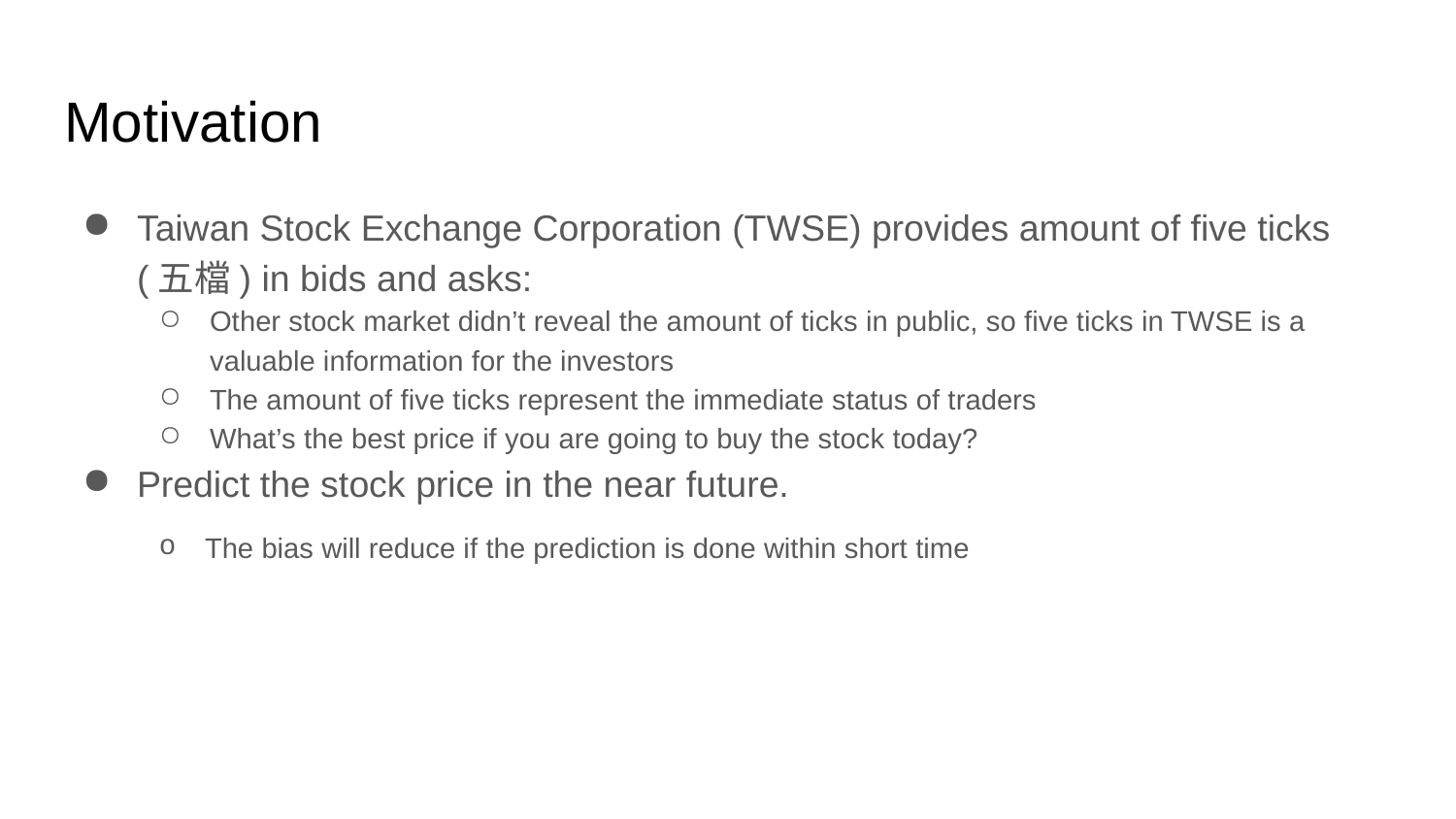

# Motivation
Taiwan Stock Exchange Corporation (TWSE) provides amount of five ticks (五檔) in bids and asks:
Other stock market didn’t reveal the amount of ticks in public, so five ticks in TWSE is a valuable information for the investors
The amount of five ticks represent the immediate status of traders
What’s the best price if you are going to buy the stock today?
Predict the stock price in the near future.
The bias will reduce if the prediction is done within short time